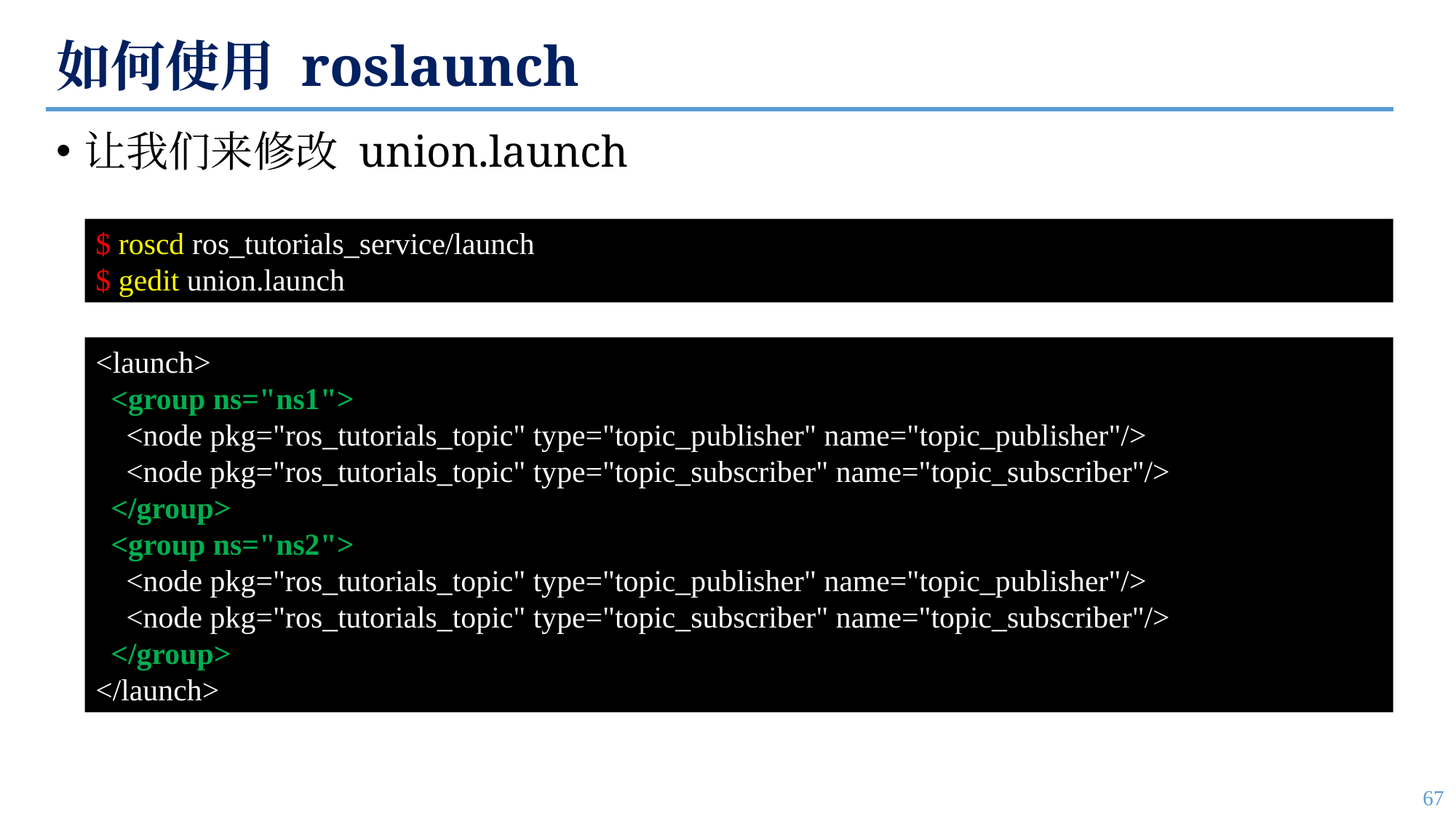

# 如何使用 roslaunch
让我们来修改 union.launch
$ roscd ros_tutorials_service/launch
$ gedit union.launch
<launch>
  <group ns="ns1">
    <node pkg="ros_tutorials_topic" type="topic_publisher" name="topic_publisher"/>
    <node pkg="ros_tutorials_topic" type="topic_subscriber" name="topic_subscriber"/>
  </group>
  <group ns="ns2">
    <node pkg="ros_tutorials_topic" type="topic_publisher" name="topic_publisher"/>
    <node pkg="ros_tutorials_topic" type="topic_subscriber" name="topic_subscriber"/>
  </group>
</launch>
67